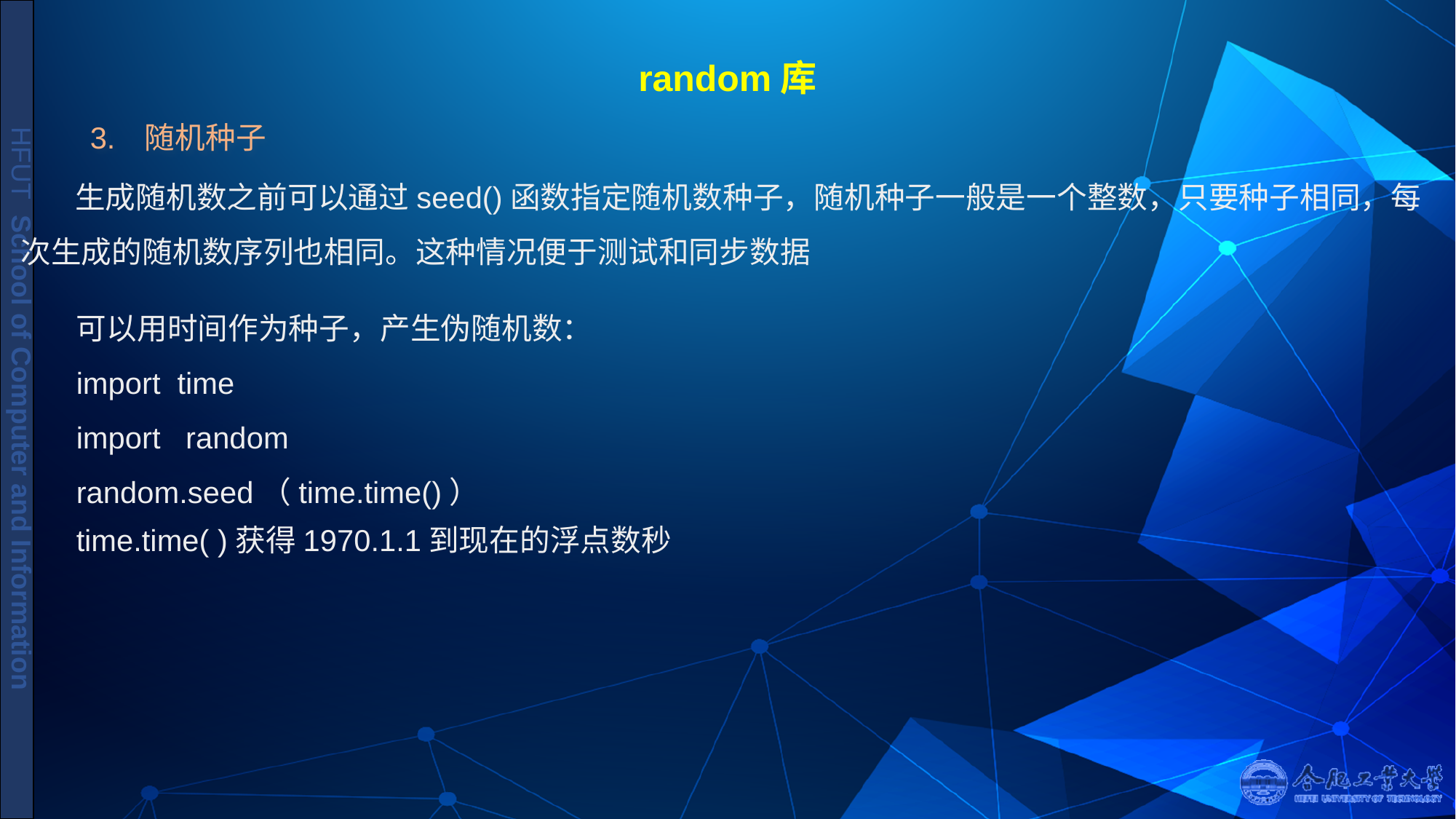

# random库
随机种子
       生成随机数之前可以通过seed()函数指定随机数种子，随机种子一般是一个整数，只要种子相同，每
次生成的随机数序列也相同。这种情况便于测试和同步数据
可以用时间作为种子，产生伪随机数：
import  time
import   random
random.seed（time.time()）
time.time( )获得1970.1.1到现在的浮点数秒